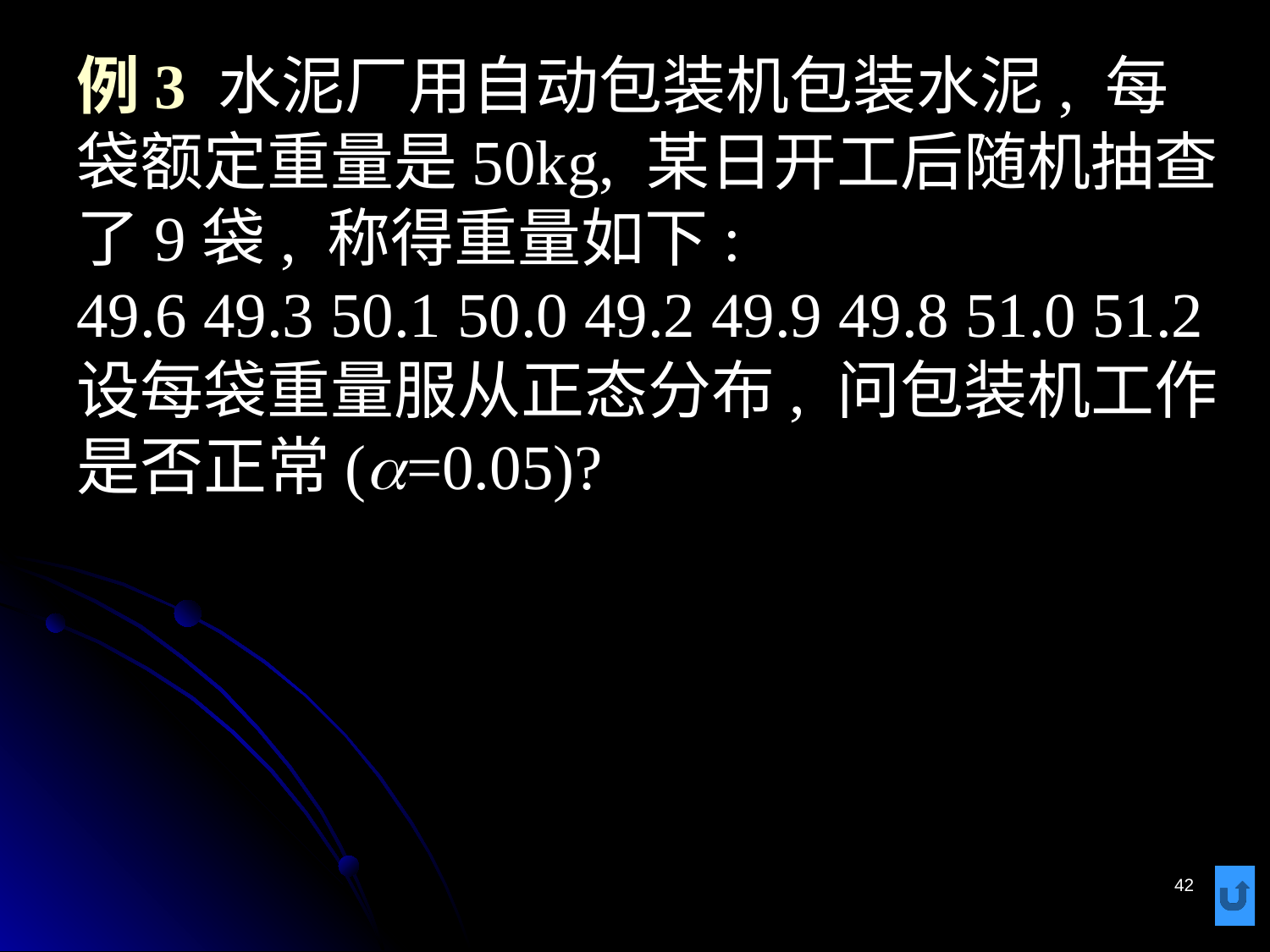

# 例3 水泥厂用自动包装机包装水泥, 每袋额定重量是50kg, 某日开工后随机抽查了9袋, 称得重量如下: 49.6 49.3 50.1 50.0 49.2 49.9 49.8 51.0 51.2 设每袋重量服从正态分布, 问包装机工作是否正常(α=0.05)?
42